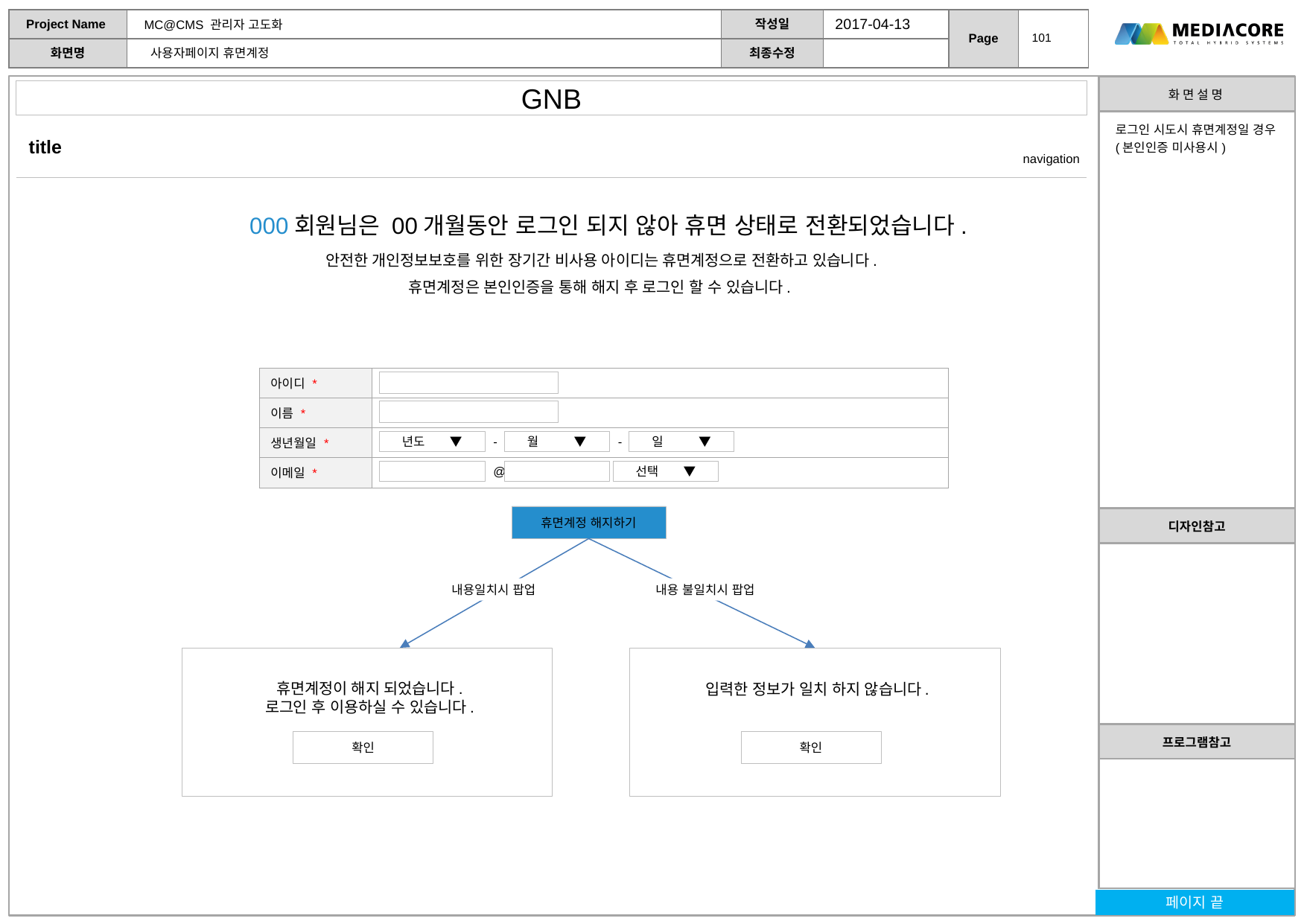

2017-04-13
101
사용자페이지 휴면계정
| 화 면 설 명 |
| --- |
| 로그인 시도시 휴면계정일 경우 (본인인증 미사용시) |
| 디자인참고 |
|  |
| 프로그램참고 |
|  |
000회원님은 00개월동안 로그인 되지 않아 휴면 상태로 전환되었습니다.
안전한 개인정보보호를 위한 장기간 비사용 아이디는 휴면계정으로 전환하고 있습니다.
휴면계정은 본인인증을 통해 해지 후 로그인 할 수 있습니다.
| 아이디 \* |  |
| --- | --- |
| 이름 \* |  |
| 생년월일 \* |  |
| 이메일 \* |  |

년도       ▼
-
월          ▼
-
일          ▼

@

선택       ▼
휴면계정 해지하기
내용일치시 팝업
내용 불일치시 팝업

휴면계정이 해지 되었습니다.
로그인 후 이용하실 수 있습니다.
입력한 정보가 일치 하지 않습니다.
확인
확인